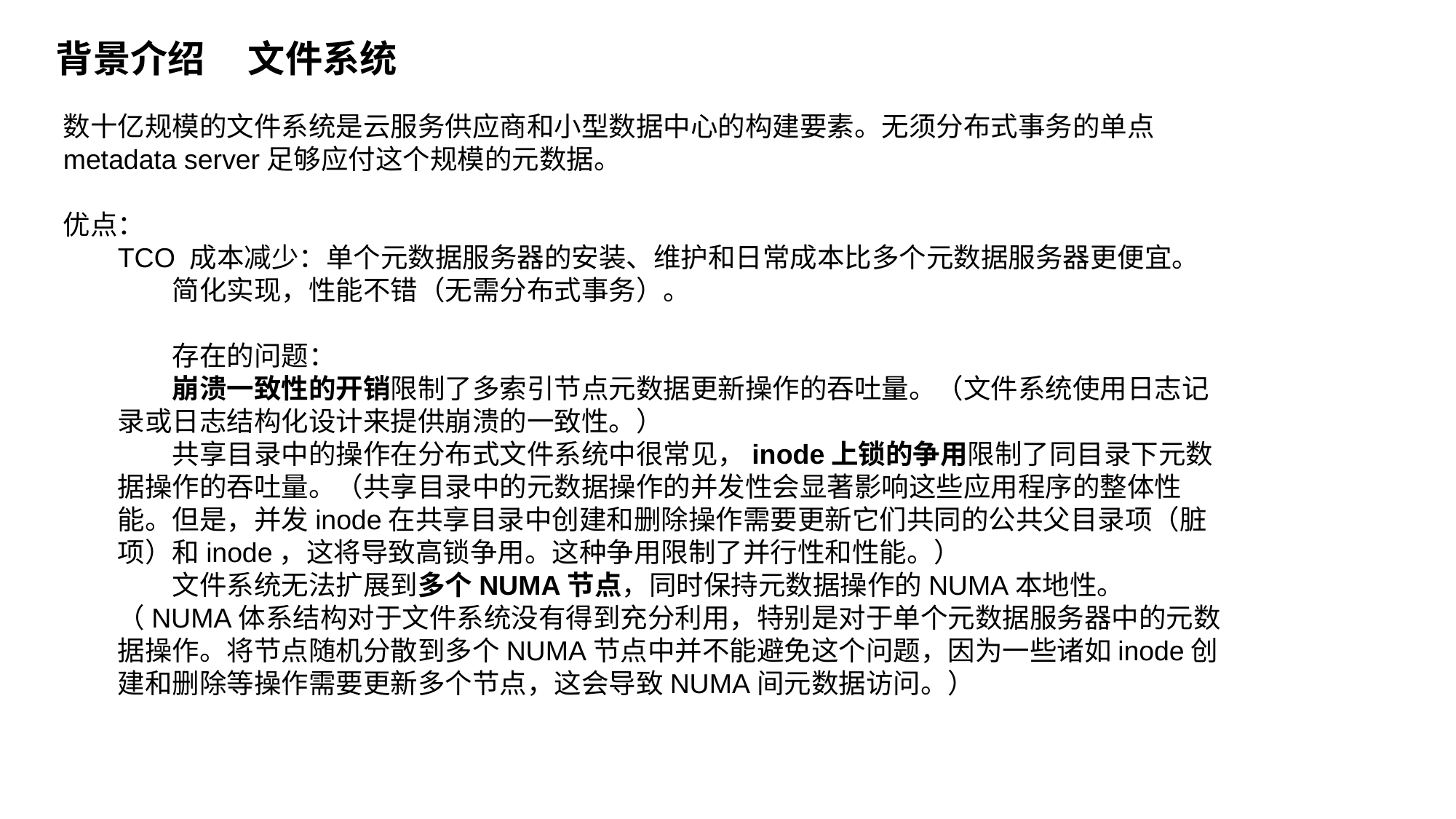

背景介绍	文件系统
数十亿规模的文件系统是云服务供应商和小型数据中心的构建要素。无须分布式事务的单点metadata server足够应付这个规模的元数据。

优点：
TCO 成本减少：单个元数据服务器的安装、维护和日常成本比多个元数据服务器更便宜。
简化实现，性能不错（无需分布式事务）。

存在的问题：
崩溃一致性的开销限制了多索引节点元数据更新操作的吞吐量。（文件系统使用日志记录或日志结构化设计来提供崩溃的一致性。）
共享目录中的操作在分布式文件系统中很常见，inode上锁的争用限制了同目录下元数据操作的吞吐量。（共享目录中的元数据操作的并发性会显著影响这些应用程序的整体性能。但是，并发inode在共享目录中创建和删除操作需要更新它们共同的公共父目录项（脏项）和inode，这将导致高锁争用。这种争用限制了并行性和性能。）
文件系统无法扩展到多个NUMA节点，同时保持元数据操作的NUMA本地性。（NUMA体系结构对于文件系统没有得到充分利用，特别是对于单个元数据服务器中的元数据操作。将节点随机分散到多个NUMA节点中并不能避免这个问题，因为一些诸如inode创建和删除等操作需要更新多个节点，这会导致NUMA间元数据访问。）